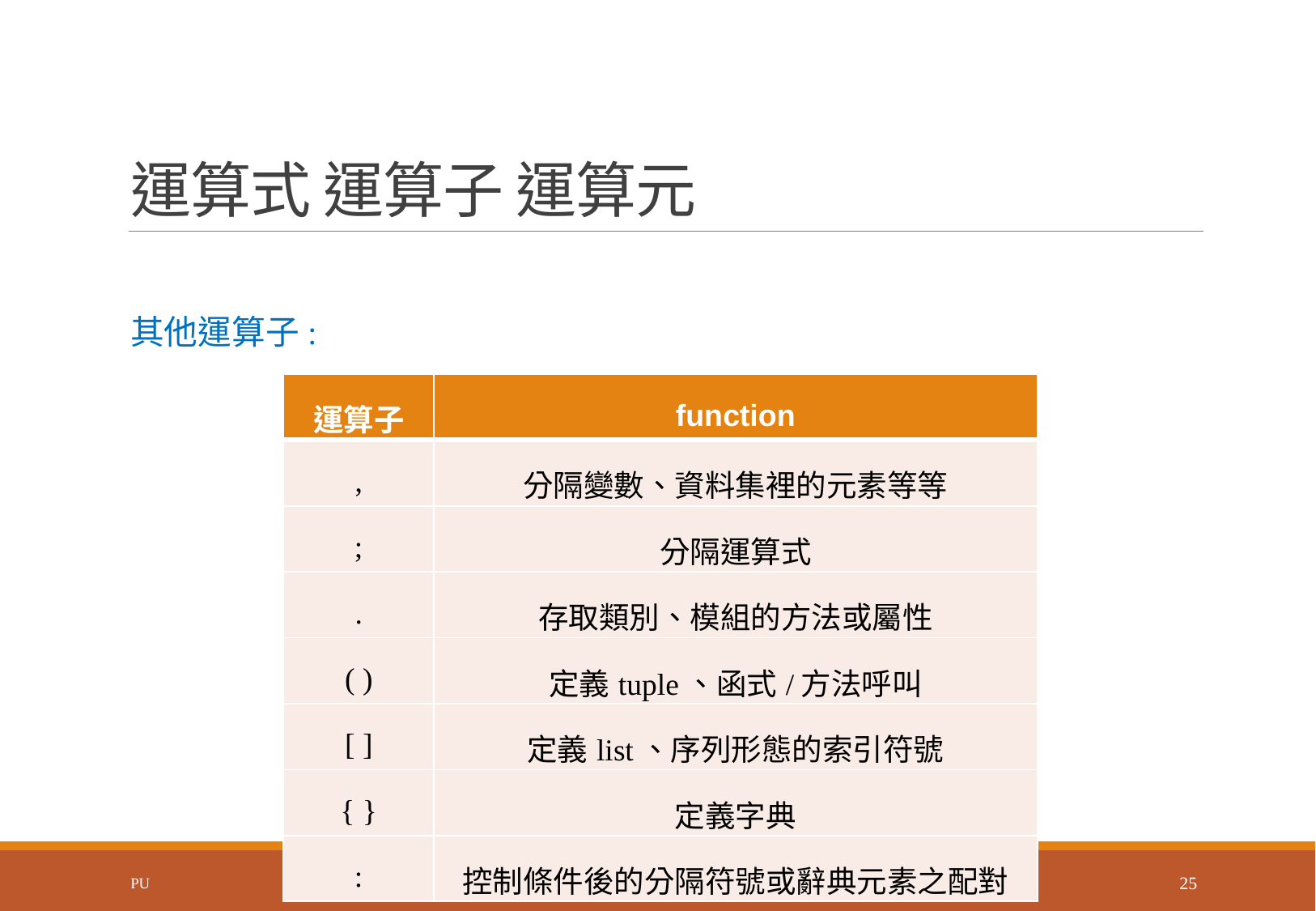

# 運算式 運算子 運算元

其他運算子:

| 運算子 | function |
| --- | --- |
| , | 分隔變數、資料集裡的元素等等 |
| ; | 分隔運算式 |
| . | 存取類別、模組的方法或屬性 |
| ( ) | 定義tuple、函式/方法呼叫 |
| [ ] | 定義list、序列形態的索引符號 |
| { } | 定義字典 |
| : | 控制條件後的分隔符號或辭典元素之配對 |
PU
25